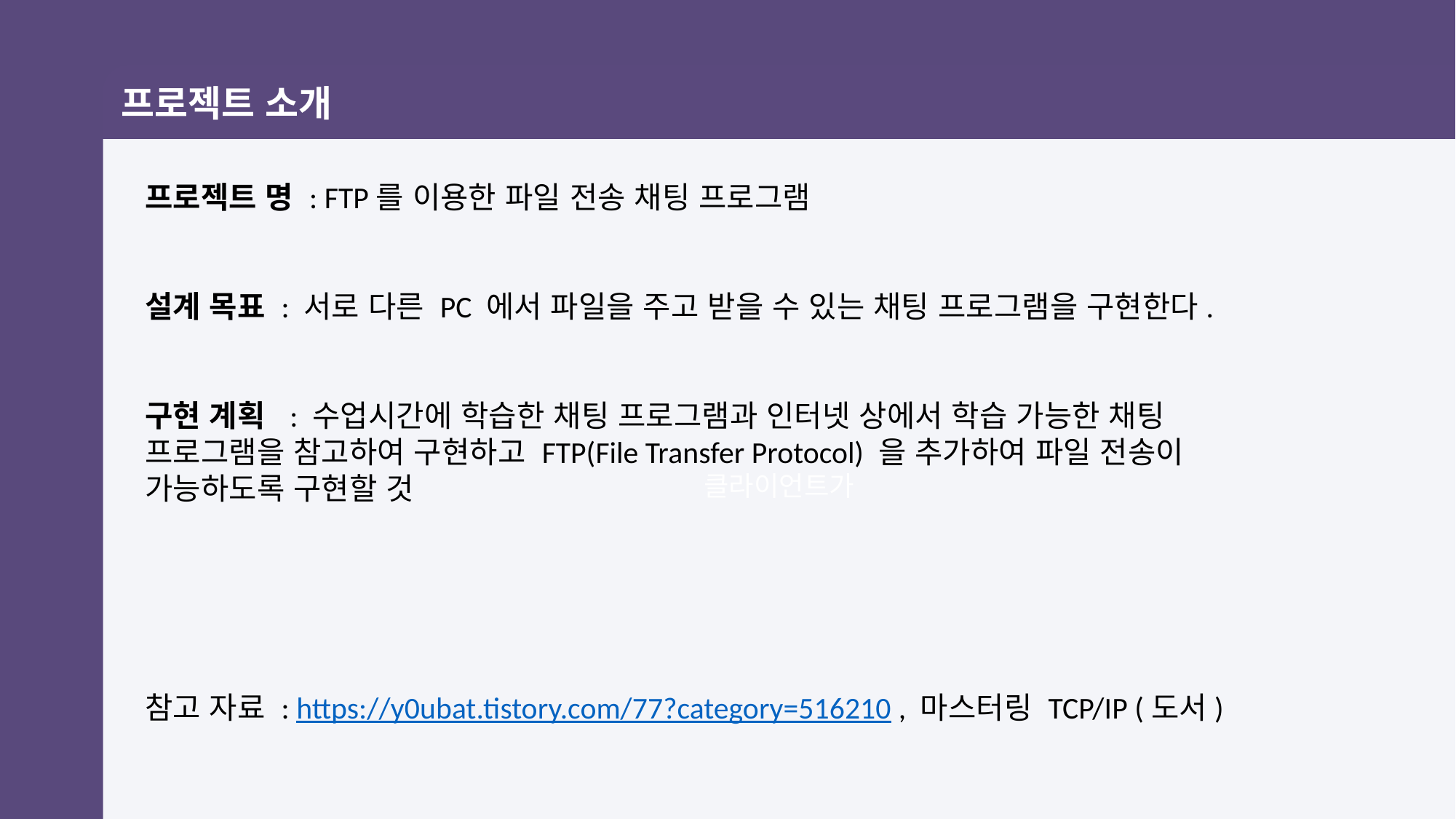

프로젝트 소개
클라이언트가
프로젝트 명 : FTP를 이용한 파일 전송 채팅 프로그램

설계 목표 : 서로 다른 PC 에서 파일을 주고 받을 수 있는 채팅 프로그램을 구현한다.

구현 계획  : 수업시간에 학습한 채팅 프로그램과 인터넷 상에서 학습 가능한 채팅 프로그램을 참고하여 구현하고 FTP(File Transfer Protocol) 을 추가하여 파일 전송이 가능하도록 구현할 것

참고 자료 : https://y0ubat.tistory.com/77?category=516210 , 마스터링 TCP/IP (도서)